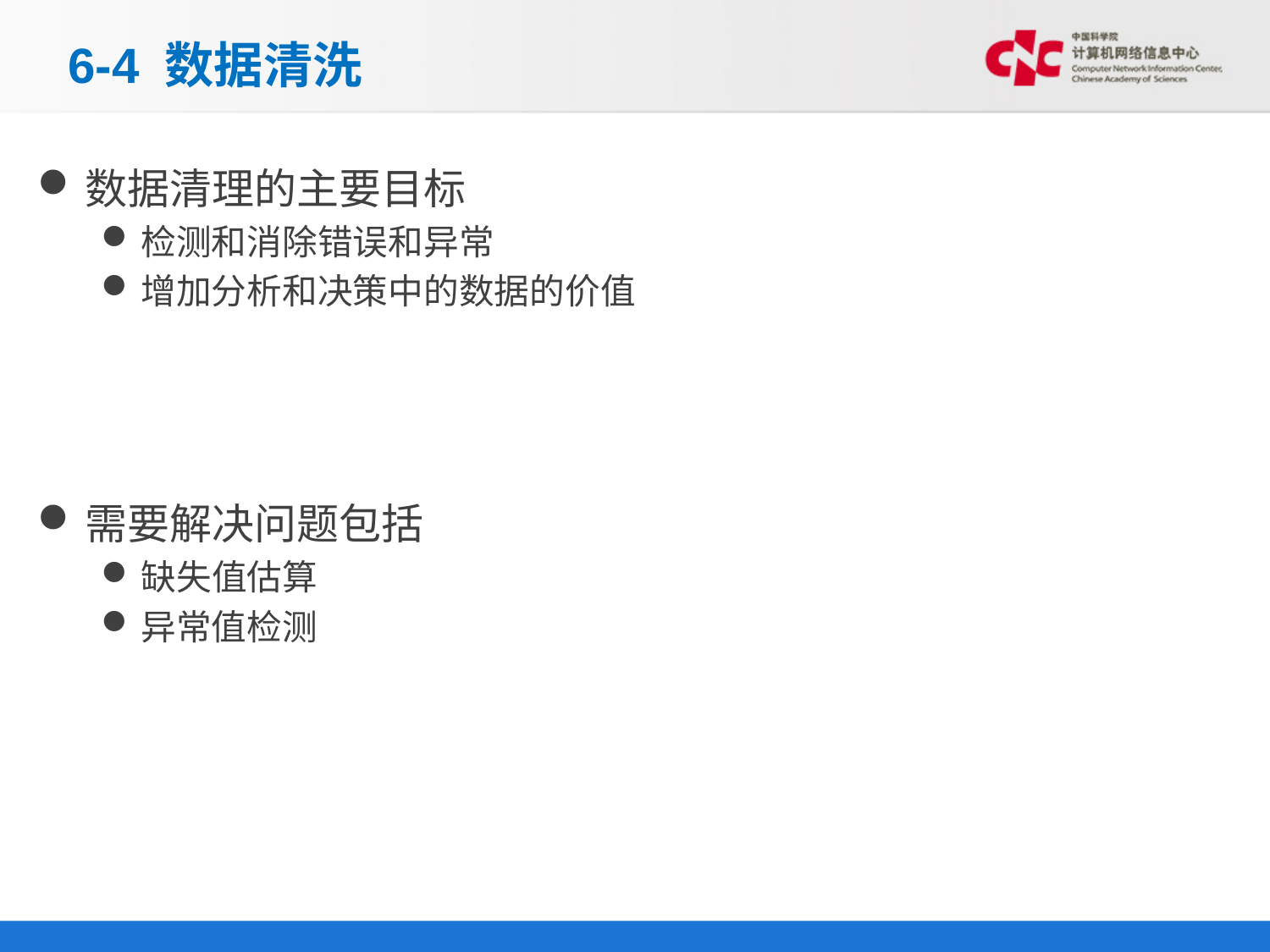

# 6-4 数据清洗
数据清理的主要目标
检测和消除错误和异常
增加分析和决策中的数据的价值

需要解决问题包括
缺失值估算
异常值检测